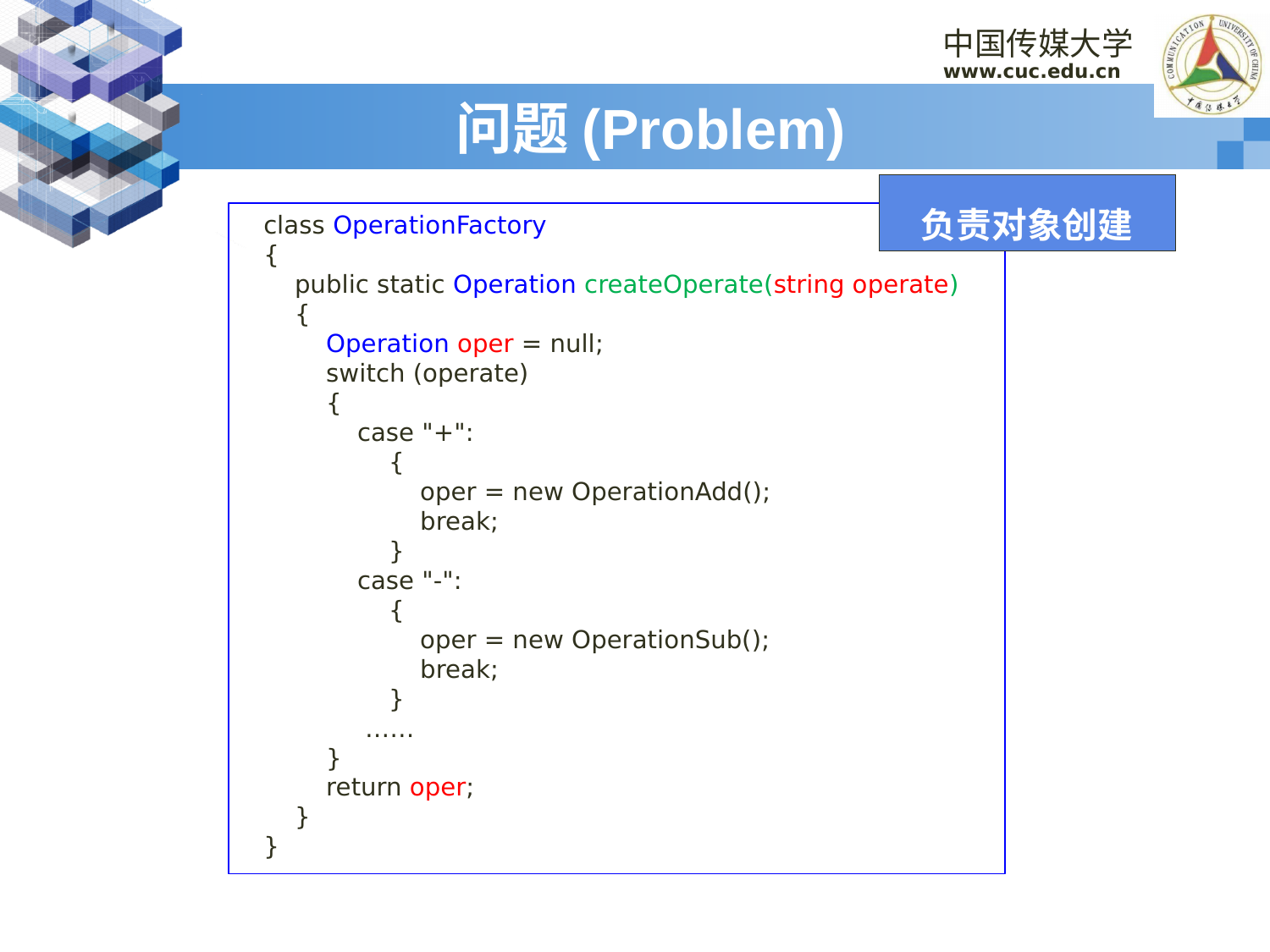

# 问题(Problem)
负责对象创建
    class OperationFactory
    {
        public static Operation createOperate(string operate)
        {
            Operation oper = null;
            switch (operate)
            {
                case "+":
                    {
                        oper = new OperationAdd();
                        break;
                    }
                case "-":
                    {
                        oper = new OperationSub();
                        break;
                    }
                 ……
            }
            return oper;
        }
    }